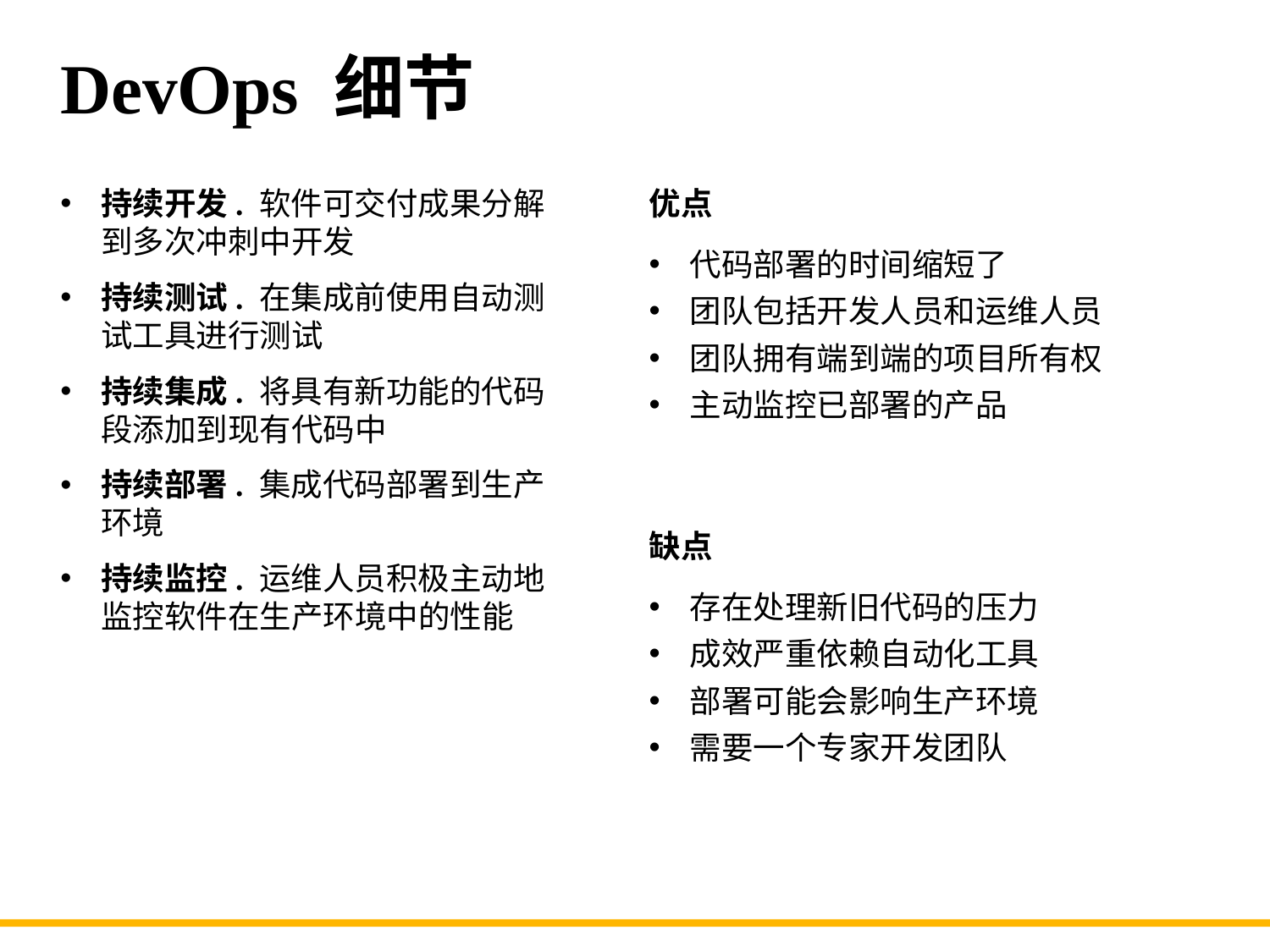

# DevOps 细节
持续开发. 软件可交付成果分解到多次冲刺中开发
持续测试. 在集成前使用自动测试工具进行测试
持续集成. 将具有新功能的代码段添加到现有代码中
持续部署. 集成代码部署到生产环境
持续监控. 运维人员积极主动地监控软件在生产环境中的性能
优点
代码部署的时间缩短了
团队包括开发人员和运维人员
团队拥有端到端的项目所有权
主动监控已部署的产品
缺点
存在处理新旧代码的压力
成效严重依赖自动化工具
部署可能会影响生产环境
需要一个专家开发团队
14